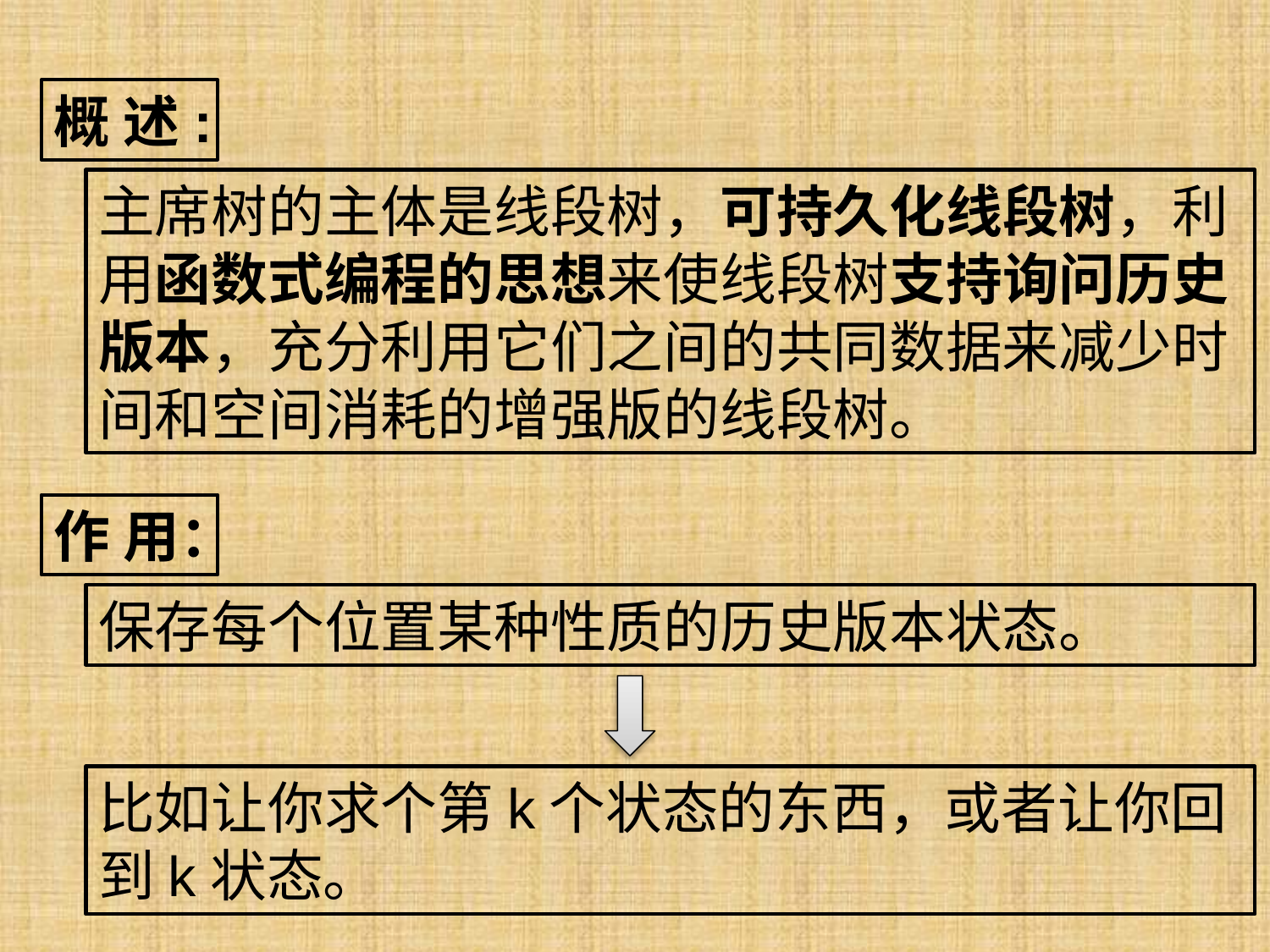

概 述:
主席树的主体是线段树，可持久化线段树，利用函数式编程的思想来使线段树支持询问历史版本，充分利用它们之间的共同数据来减少时间和空间消耗的增强版的线段树。
作 用：
保存每个位置某种性质的历史版本状态。

比如让你求个第k个状态的东西，或者让你回
到k状态。